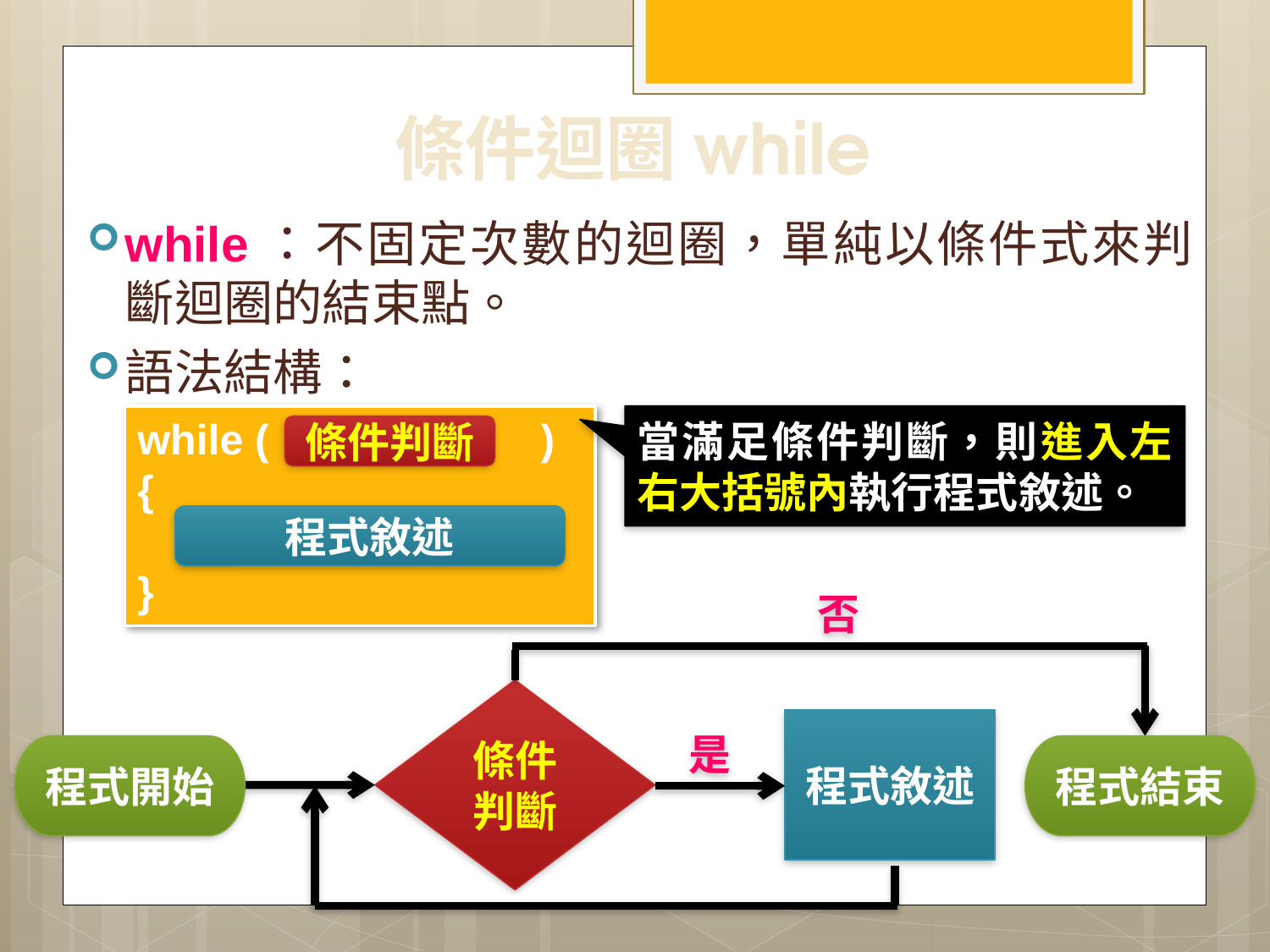

# 條件迴圈while
while：不固定次數的迴圈，單純以條件式來判斷迴圈的結束點。
語法結構：

while (                       )
{

}
當滿足條件判斷，則進入左右大括號內執行程式敘述。
條件判斷
程式敘述
否
條件判斷
程式敘述
是
程式開始
程式結束